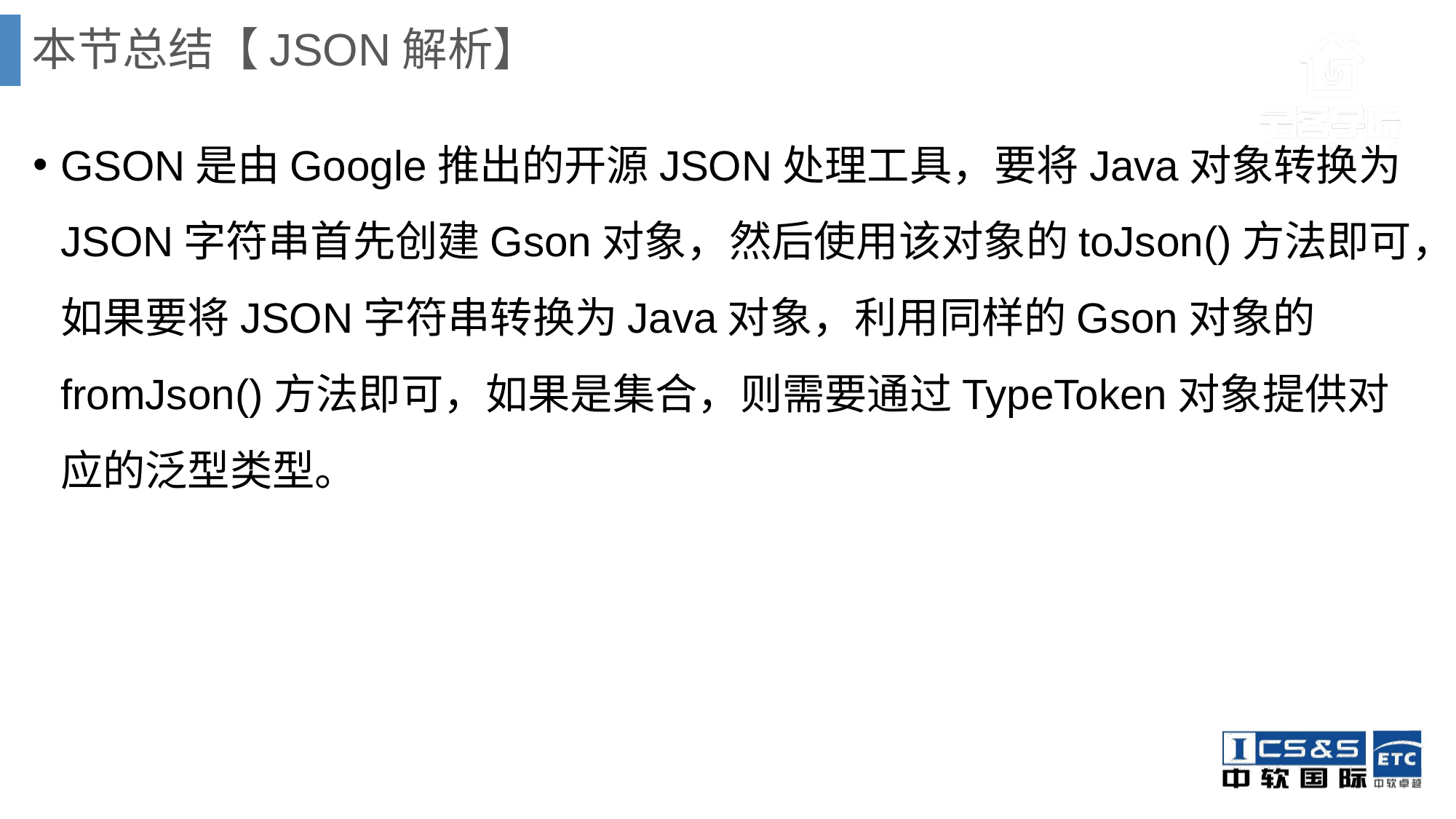

# 本节总结【JSON解析】
GSON是由Google推出的开源JSON处理工具，要将Java对象转换为JSON字符串首先创建Gson对象，然后使用该对象的toJson()方法即可，如果要将JSON字符串转换为Java对象，利用同样的Gson对象的fromJson()方法即可，如果是集合，则需要通过TypeToken对象提供对应的泛型类型。